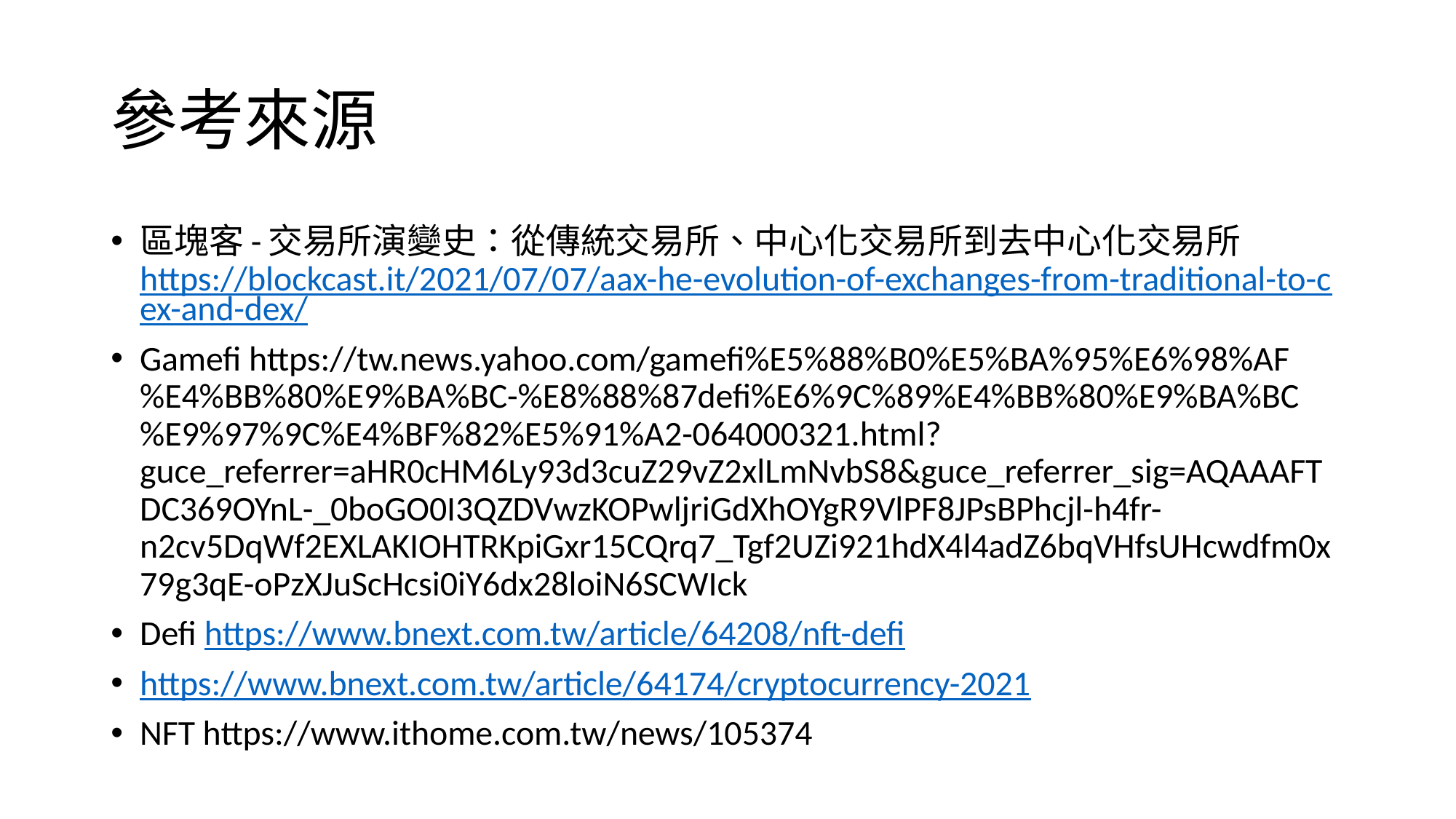

# 參考來源
區塊客-交易所演變史：從傳統交易所、中心化交易所到去中心化交易所https://blockcast.it/2021/07/07/aax-he-evolution-of-exchanges-from-traditional-to-cex-and-dex/
Gamefi https://tw.news.yahoo.com/gamefi%E5%88%B0%E5%BA%95%E6%98%AF%E4%BB%80%E9%BA%BC-%E8%88%87defi%E6%9C%89%E4%BB%80%E9%BA%BC%E9%97%9C%E4%BF%82%E5%91%A2-064000321.html?guce_referrer=aHR0cHM6Ly93d3cuZ29vZ2xlLmNvbS8&guce_referrer_sig=AQAAAFTDC369OYnL-_0boGO0I3QZDVwzKOPwljriGdXhOYgR9VlPF8JPsBPhcjl-h4fr-n2cv5DqWf2EXLAKIOHTRKpiGxr15CQrq7_Tgf2UZi921hdX4l4adZ6bqVHfsUHcwdfm0x79g3qE-oPzXJuScHcsi0iY6dx28loiN6SCWIck
Defi https://www.bnext.com.tw/article/64208/nft-defi
https://www.bnext.com.tw/article/64174/cryptocurrency-2021
NFT https://www.ithome.com.tw/news/105374